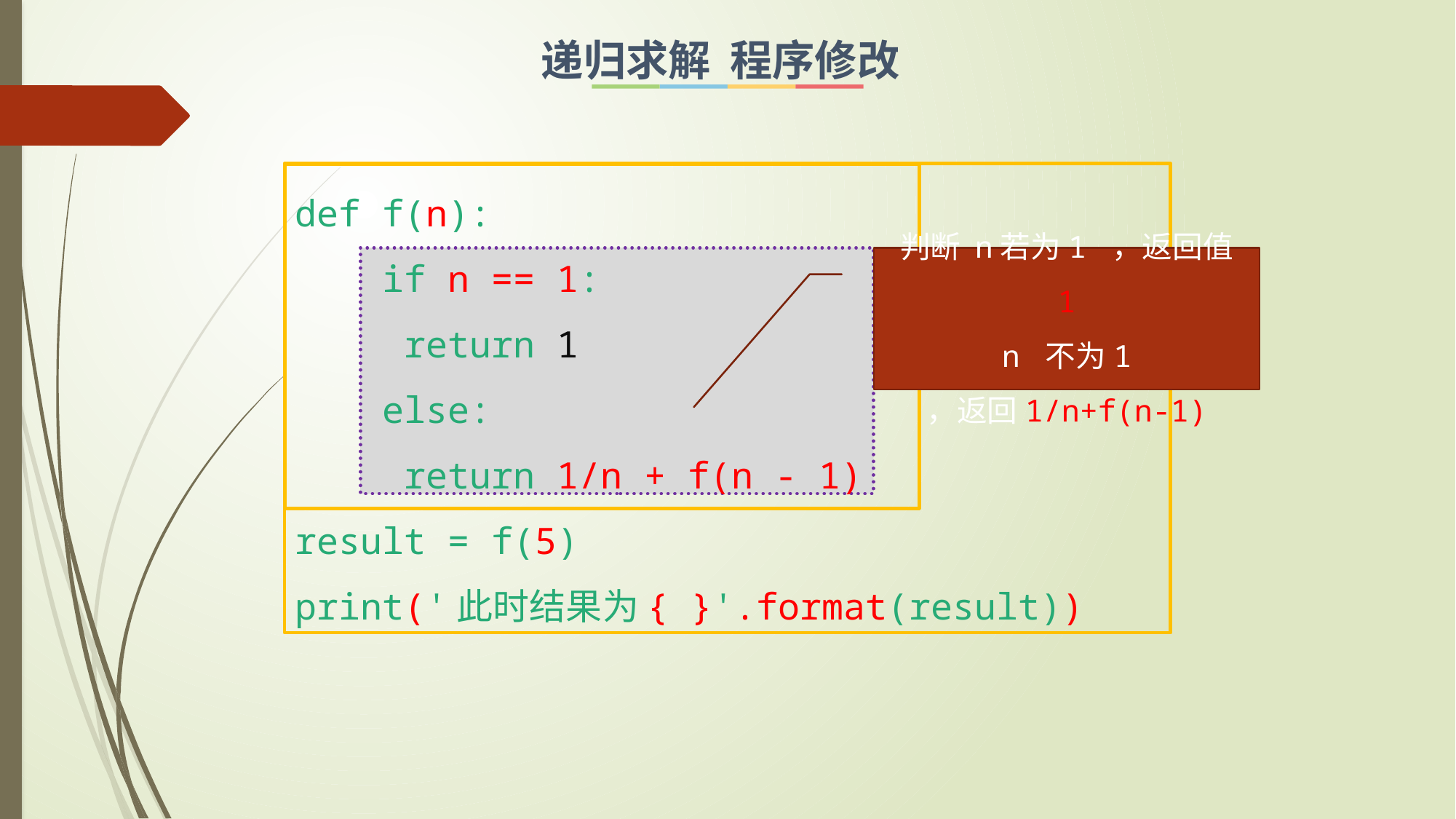

递归求解  程序修改

def f(n):
    if n == 1:
	return 1
    else:
	return 1/n + f(n - 1)
result = f(5)
print('此时结果为{ }'.format(result))

判断 n若为1 ，返回值 1
n 不为1 ，返回1/n+f(n-1)